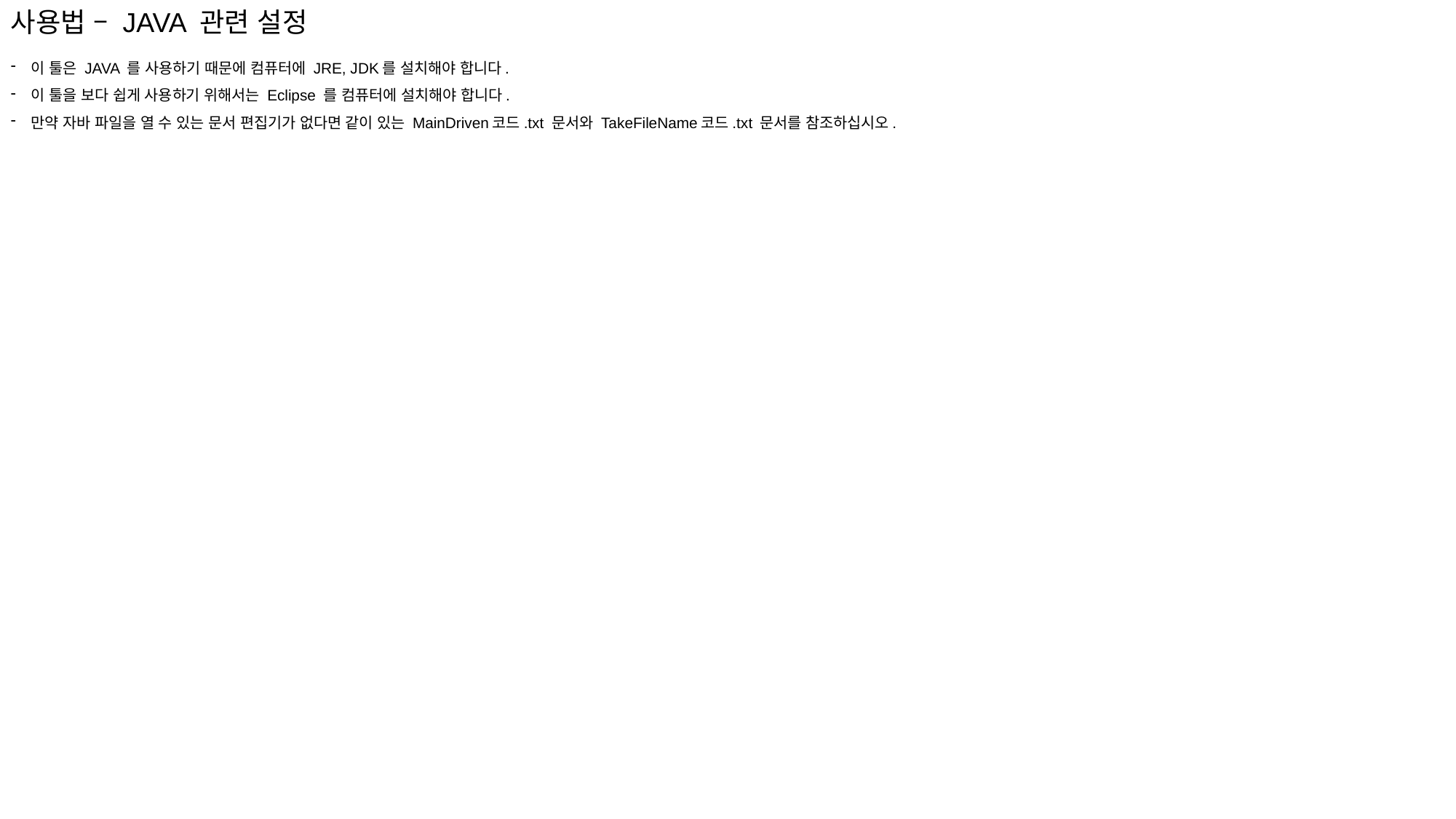

사용법 – JAVA 관련 설정
이 툴은 JAVA 를 사용하기 때문에 컴퓨터에 JRE, JDK를 설치해야 합니다.
이 툴을 보다 쉽게 사용하기 위해서는 Eclipse 를 컴퓨터에 설치해야 합니다.
만약 자바 파일을 열 수 있는 문서 편집기가 없다면 같이 있는 MainDriven코드.txt 문서와 TakeFileName코드.txt 문서를 참조하십시오.